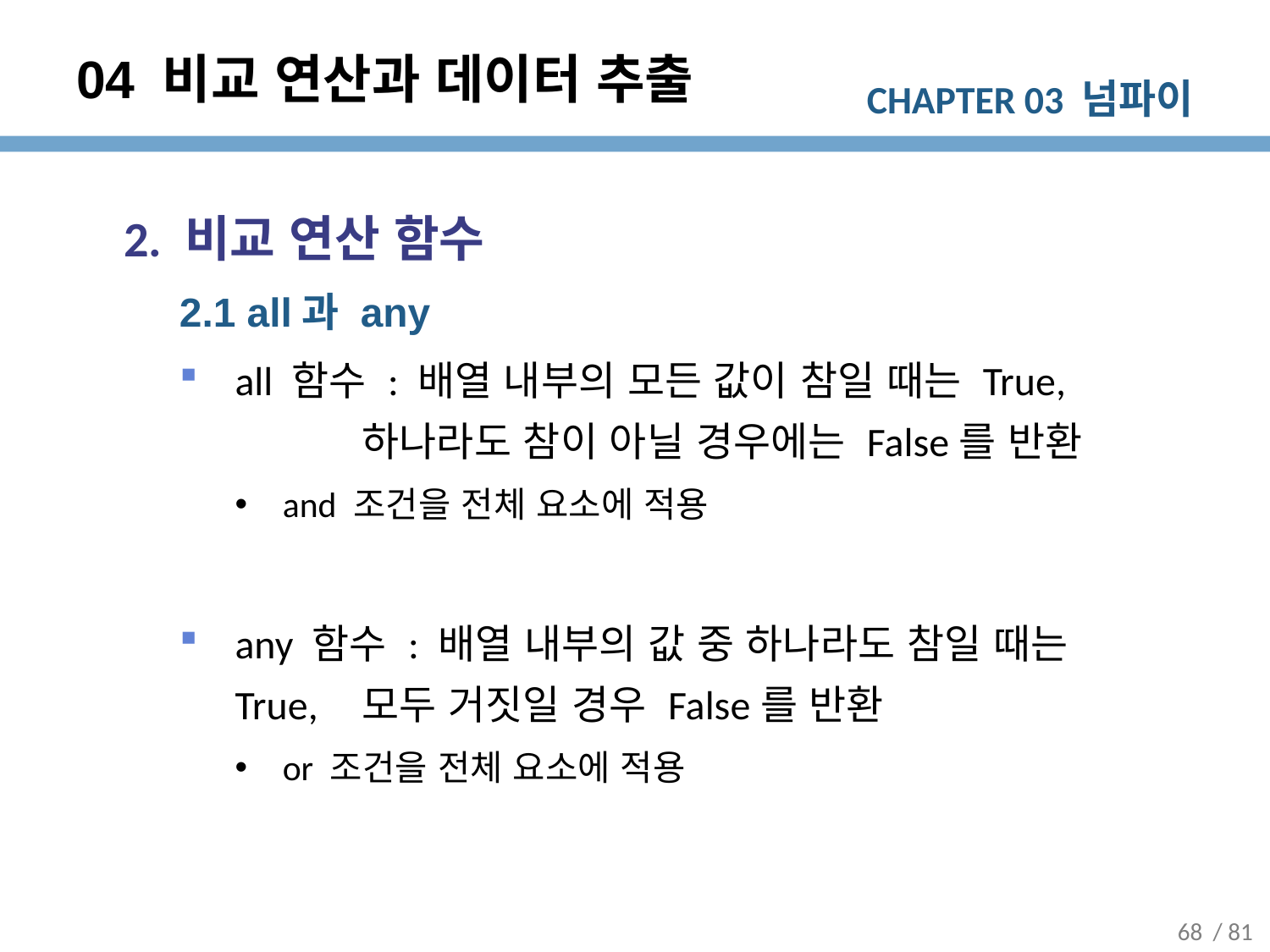

# 04 비교 연산과 데이터 추출
2. 비교 연산 함수
2.1 all과 any
all 함수 : 배열 내부의 모든 값이 참일 때는 True,
	하나라도 참이 아닐 경우에는 False를 반환
and 조건을 전체 요소에 적용

any 함수 : 배열 내부의 값 중 하나라도 참일 때는 	True, 	모두 거짓일 경우 False를 반환
or 조건을 전체 요소에 적용